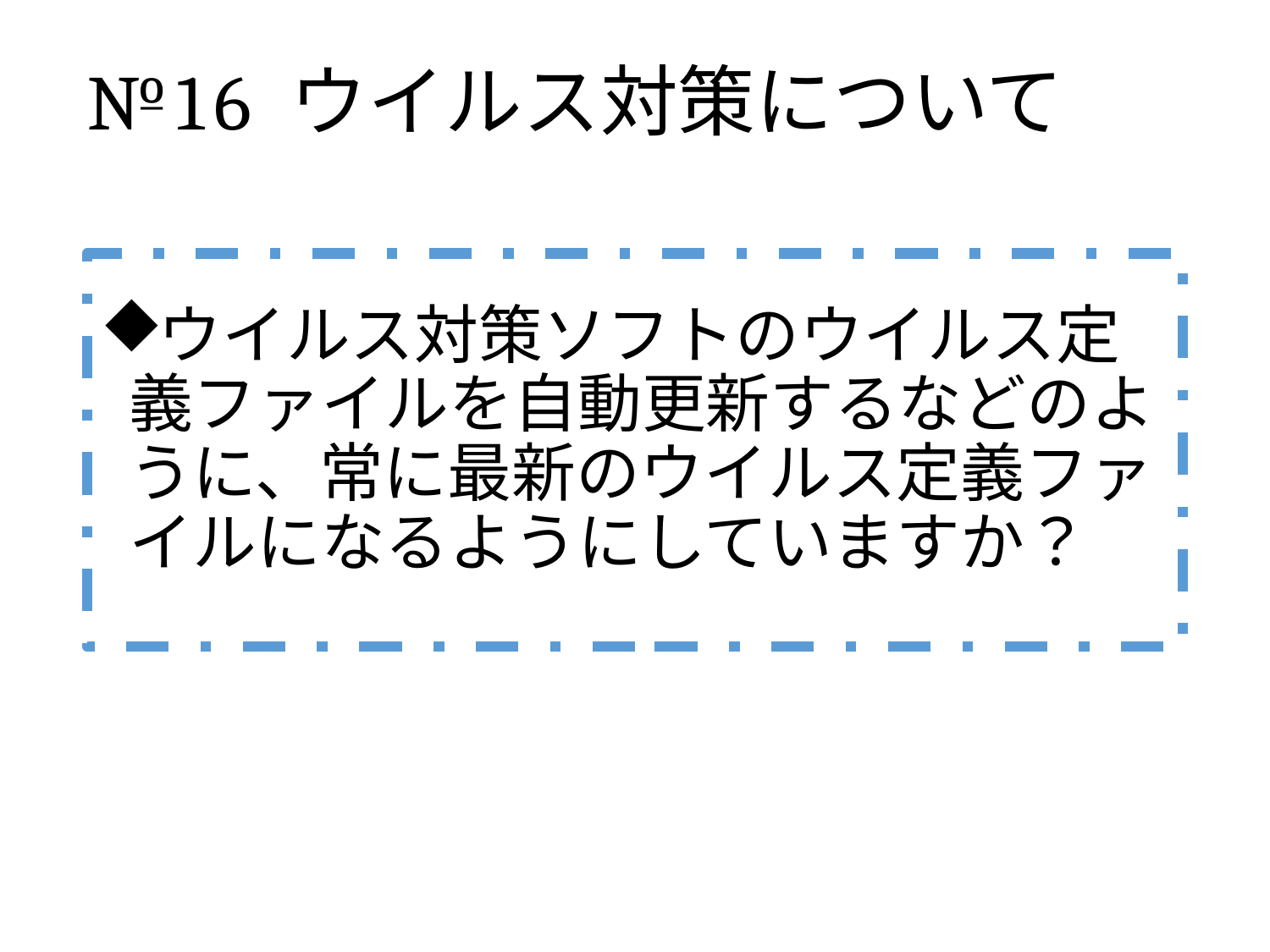

# №16 ウイルス対策について

ウイルス対策ソフトのウイルス定義ファイルを自動更新するなどのように、常に最新のウイルス定義ファイルになるようにしていますか？